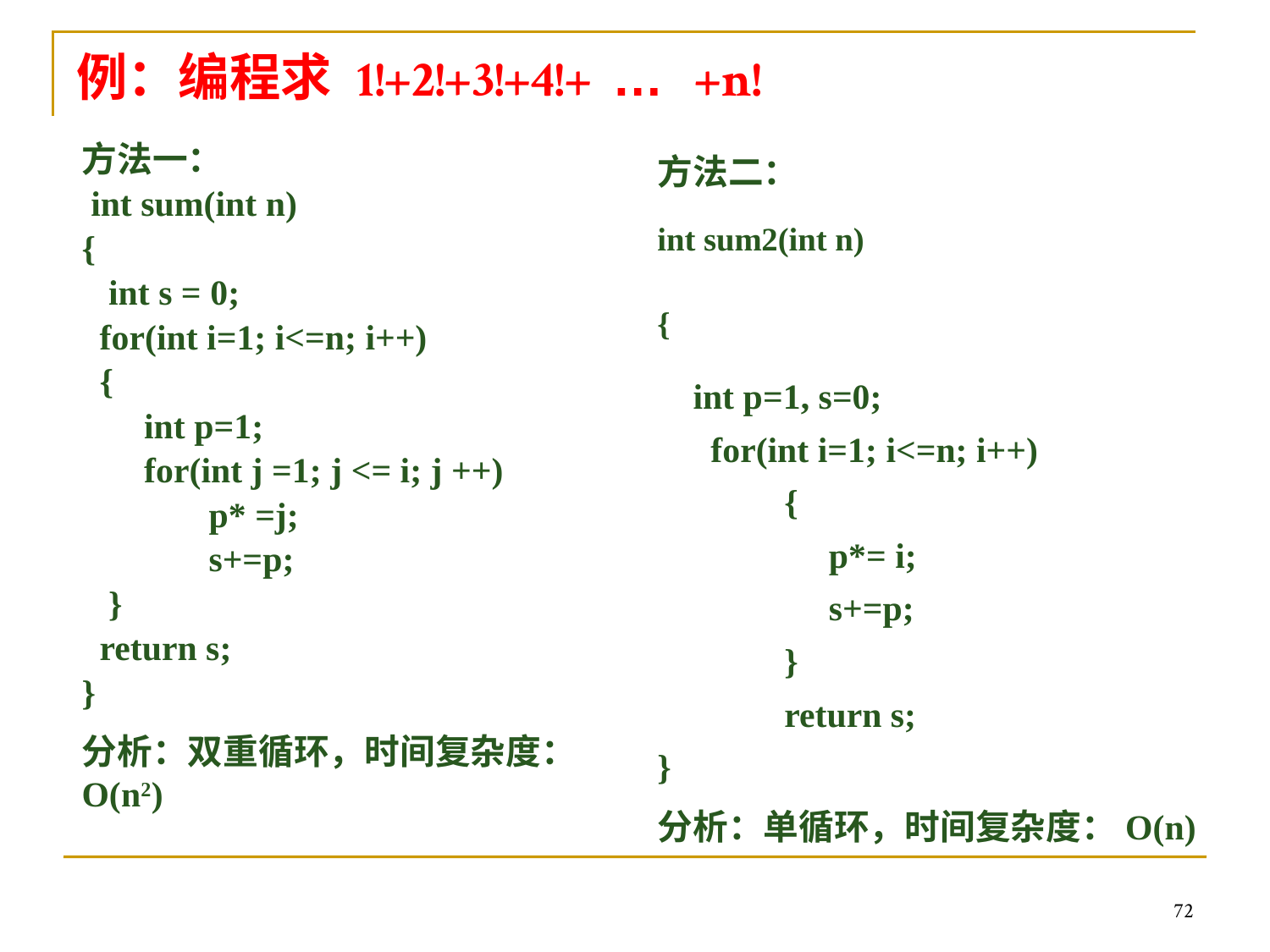

# 例：编程求 1!+2!+3!+4!+  …   +n!
方法二：
int sum2(int n)
{
    int p=1, s=0;
      for(int i=1; i<=n; i++)
	{
	     p*= i;
	     s+=p;
	}
	return s;
}
分析：单循环，时间复杂度：O(n)
方法一：
 int sum(int n)
{
   int s = 0;
  for(int i=1; i<=n; i++)
  {
       int p=1;
       for(int j =1; j <= i; j ++)
	p* =j;
	s+=p;
   }
  return s;
}
分析：双重循环，时间复杂度：O(n2)

72